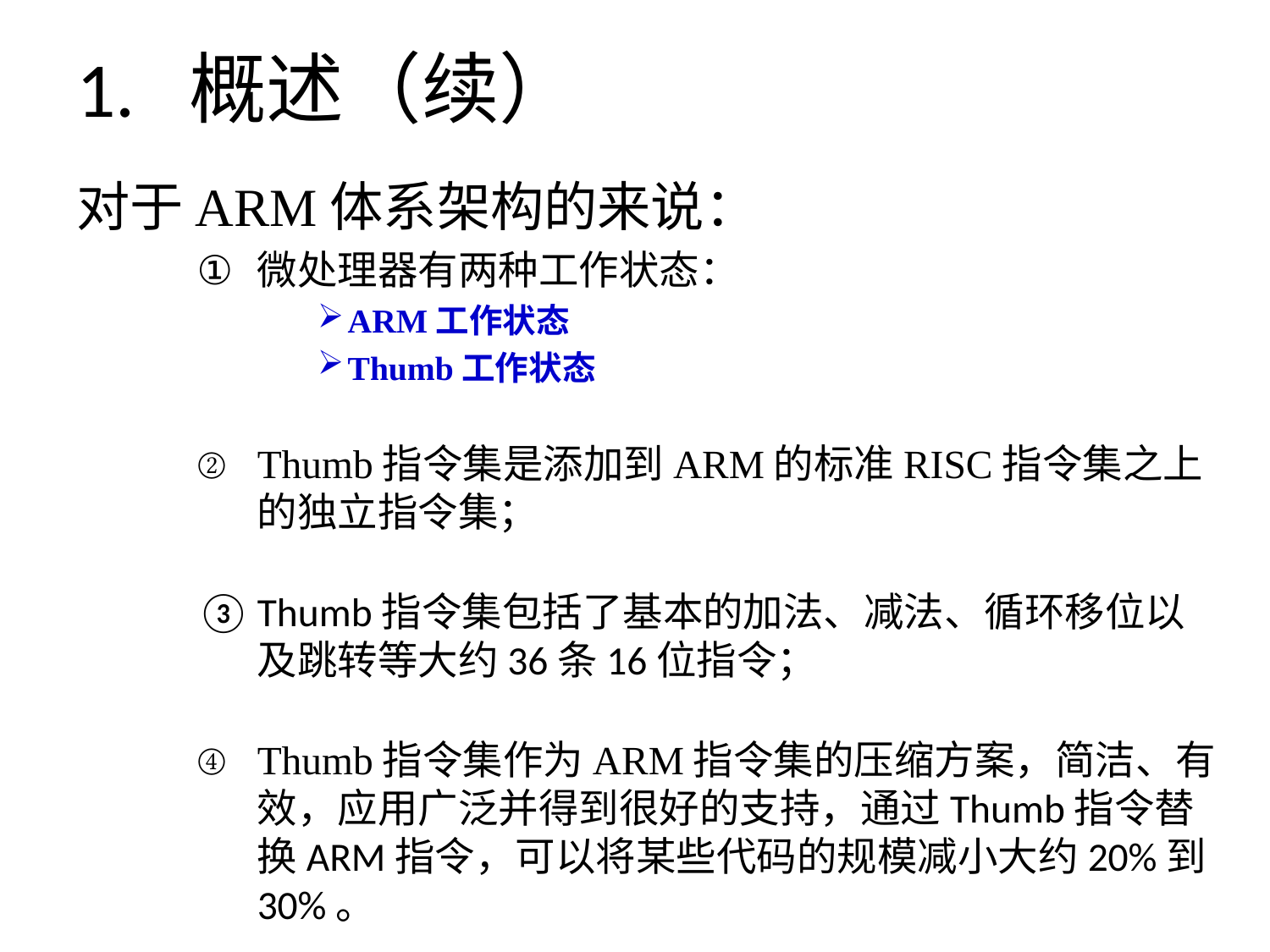

# 1.  概述（续）
对于ARM体系架构的来说：
微处理器有两种工作状态：
ARM工作状态
Thumb工作状态

Thumb指令集是添加到ARM的标准RISC指令集之上的独立指令集；

Thumb指令集包括了基本的加法、减法、循环移位以及跳转等大约36条16位指令；

Thumb指令集作为ARM指令集的压缩方案，简洁、有效，应用广泛并得到很好的支持，通过Thumb指令替换ARM指令，可以将某些代码的规模减小大约20%到30%。